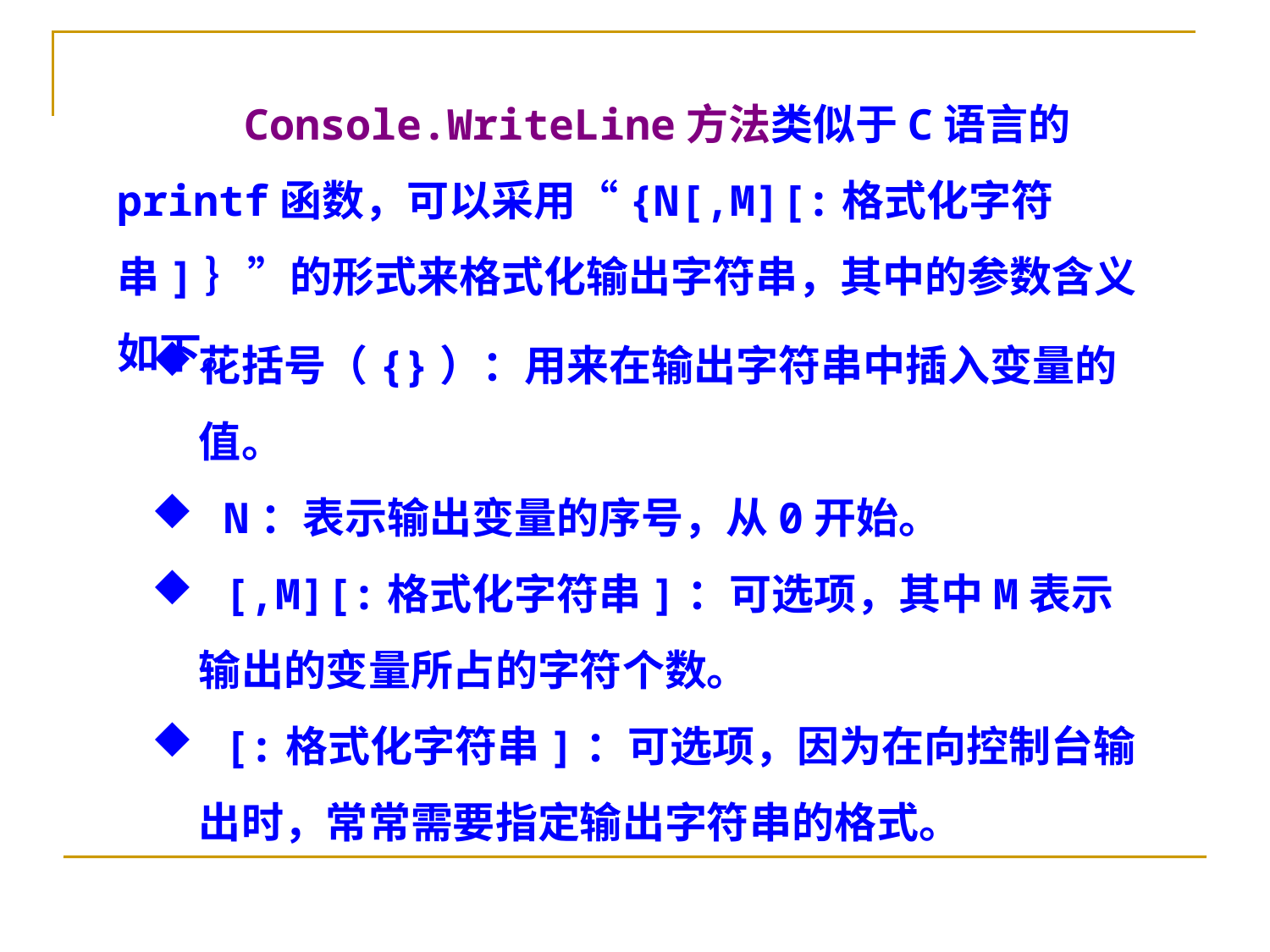

Console.WriteLine方法类似于C语言的printf函数，可以采用“{N[,M][:格式化字符串]｝”的形式来格式化输出字符串，其中的参数含义如下。
花括号（{}）：用来在输出字符串中插入变量的值。
 N：表示输出变量的序号，从0开始。
 [,M][:格式化字符串]：可选项，其中M表示输出的变量所占的字符个数。
 [:格式化字符串]：可选项，因为在向控制台输出时，常常需要指定输出字符串的格式。